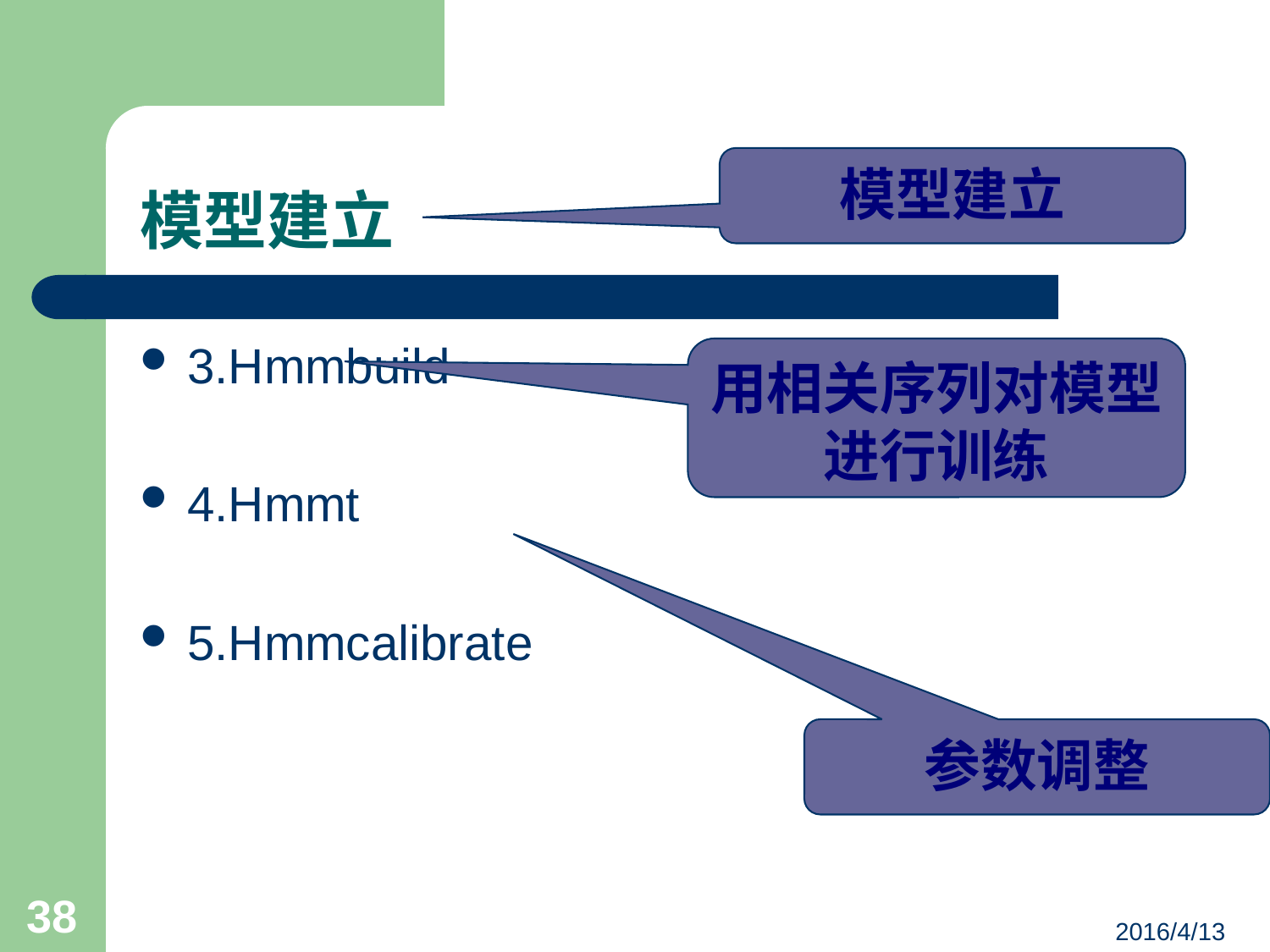

# 模型建立
模型建立
3.Hmmbuild

4.Hmmt

5.Hmmcalibrate
用相关序列对模型进行训练
参数调整
38
2016/4/13